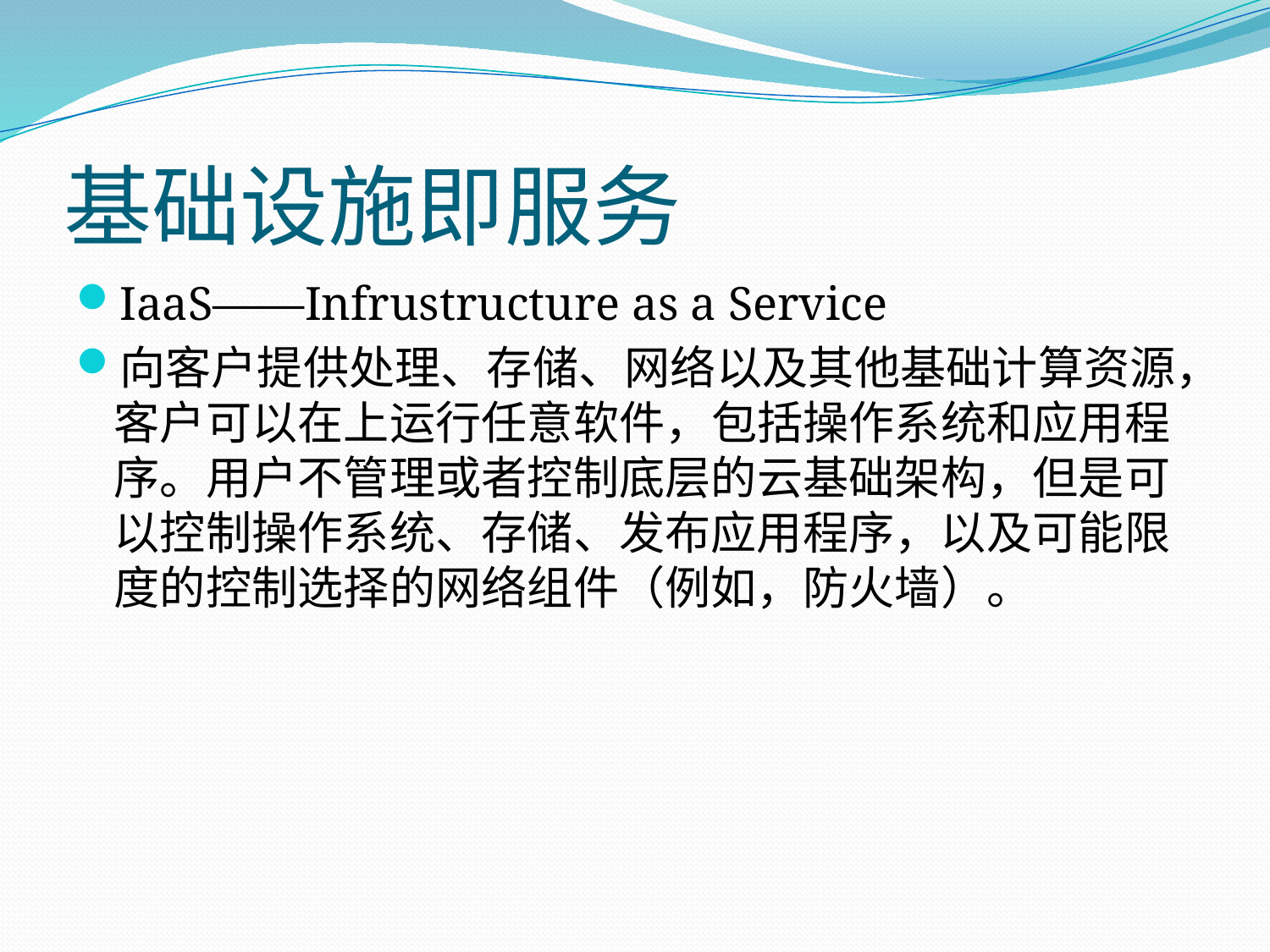

# 基础设施即服务
IaaS——Infrustructure as a Service
向客户提供处理、存储、网络以及其他基础计算资源，客户可以在上运行任意软件，包括操作系统和应用程序。用户不管理或者控制底层的云基础架构，但是可以控制操作系统、存储、发布应用程序，以及可能限度的控制选择的网络组件（例如，防火墙）。